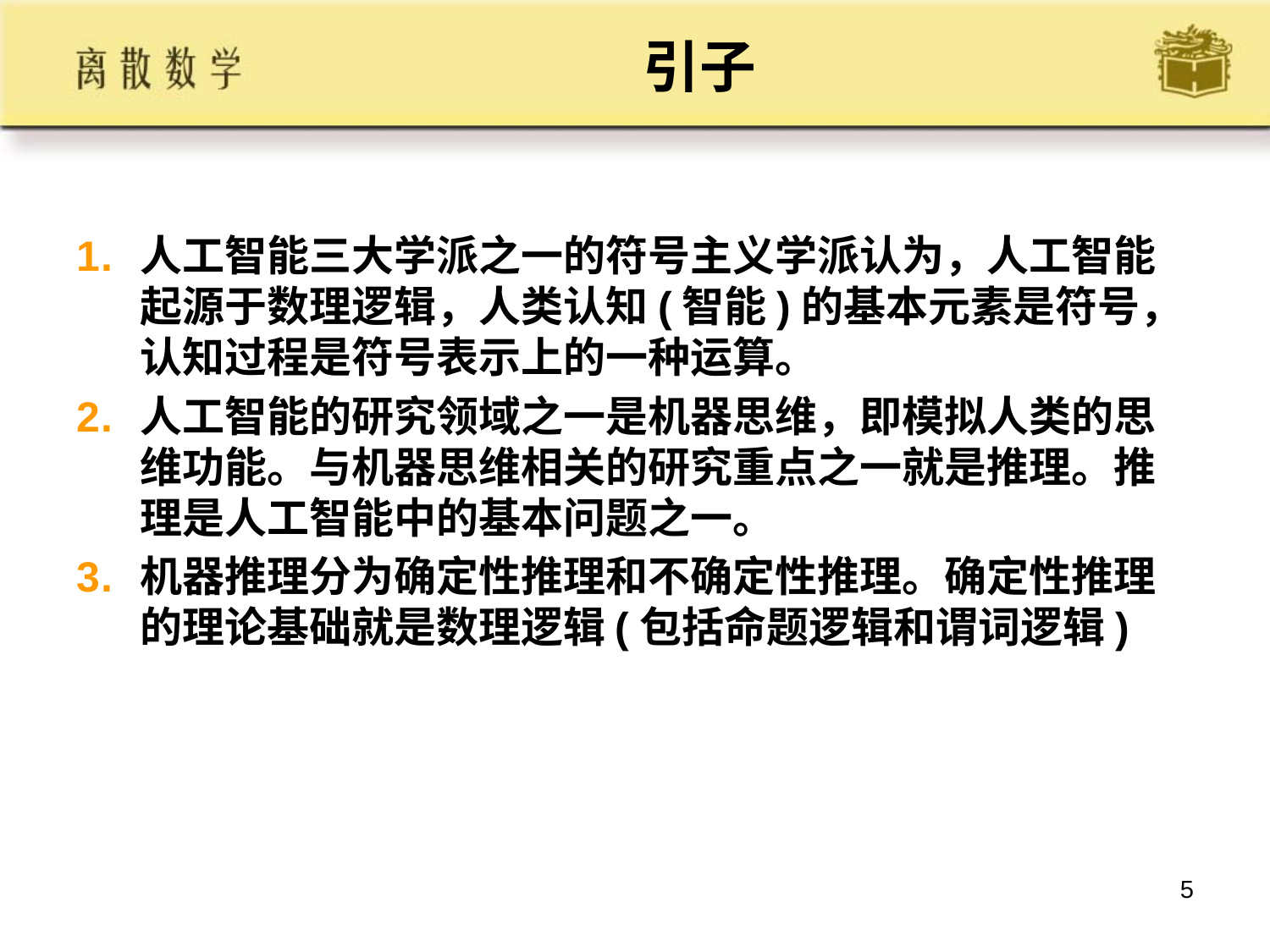

# 引子
人工智能三大学派之一的符号主义学派认为，人工智能起源于数理逻辑，人类认知(智能)的基本元素是符号，认知过程是符号表示上的一种运算。
人工智能的研究领域之一是机器思维，即模拟人类的思维功能。与机器思维相关的研究重点之一就是推理。推理是人工智能中的基本问题之一。
机器推理分为确定性推理和不确定性推理。确定性推理的理论基础就是数理逻辑(包括命题逻辑和谓词逻辑)

5